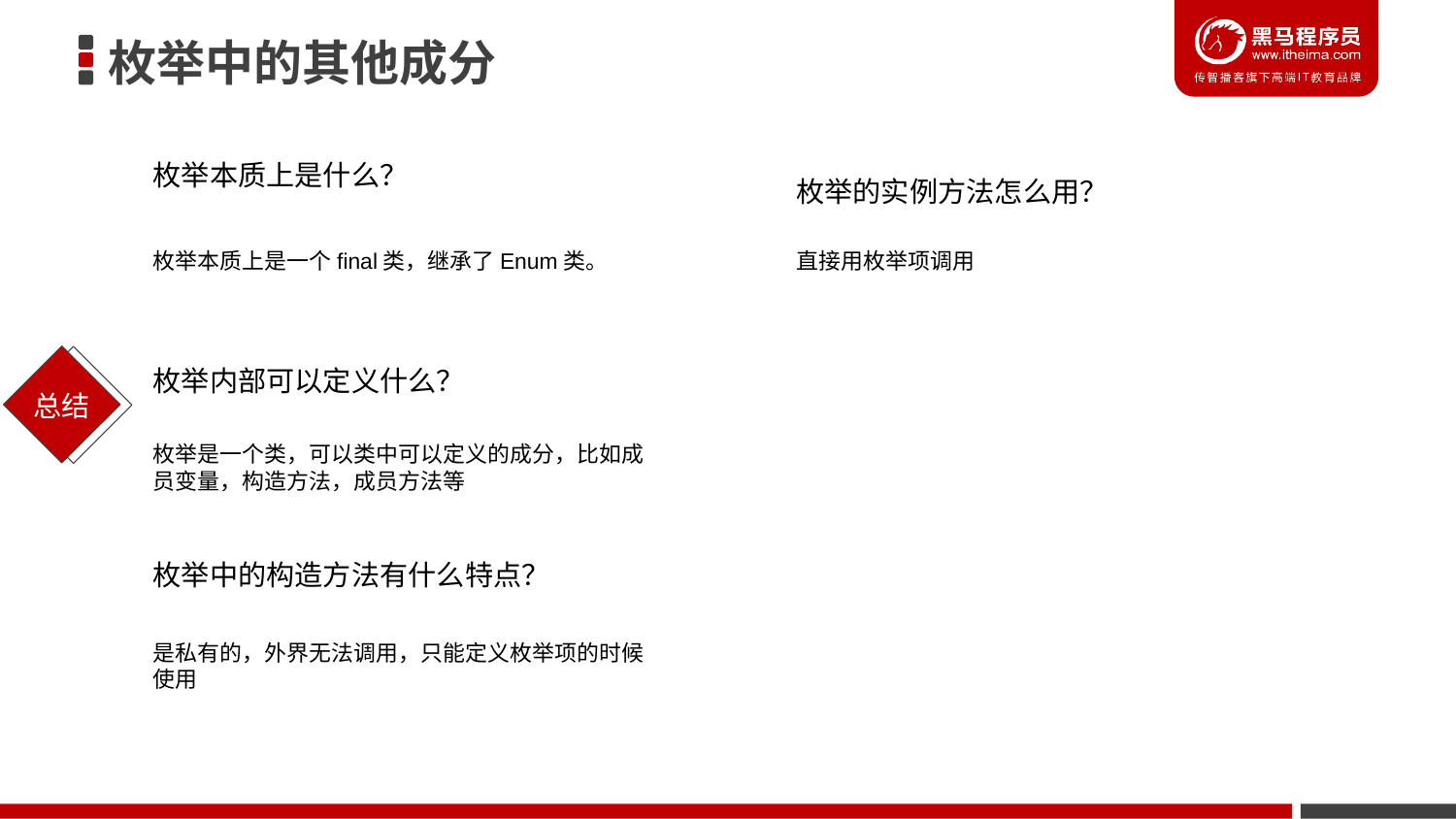

# 枚举中的其他成分
枚举本质上是什么？
枚举的实例方法怎么用？
枚举本质上是一个final类，继承了Enum类。
直接用枚举项调用
枚举内部可以定义什么？
枚举是一个类，可以类中可以定义的成分，比如成员变量，构造方法，成员方法等
枚举中的构造方法有什么特点？
是私有的，外界无法调用，只能定义枚举项的时候使用